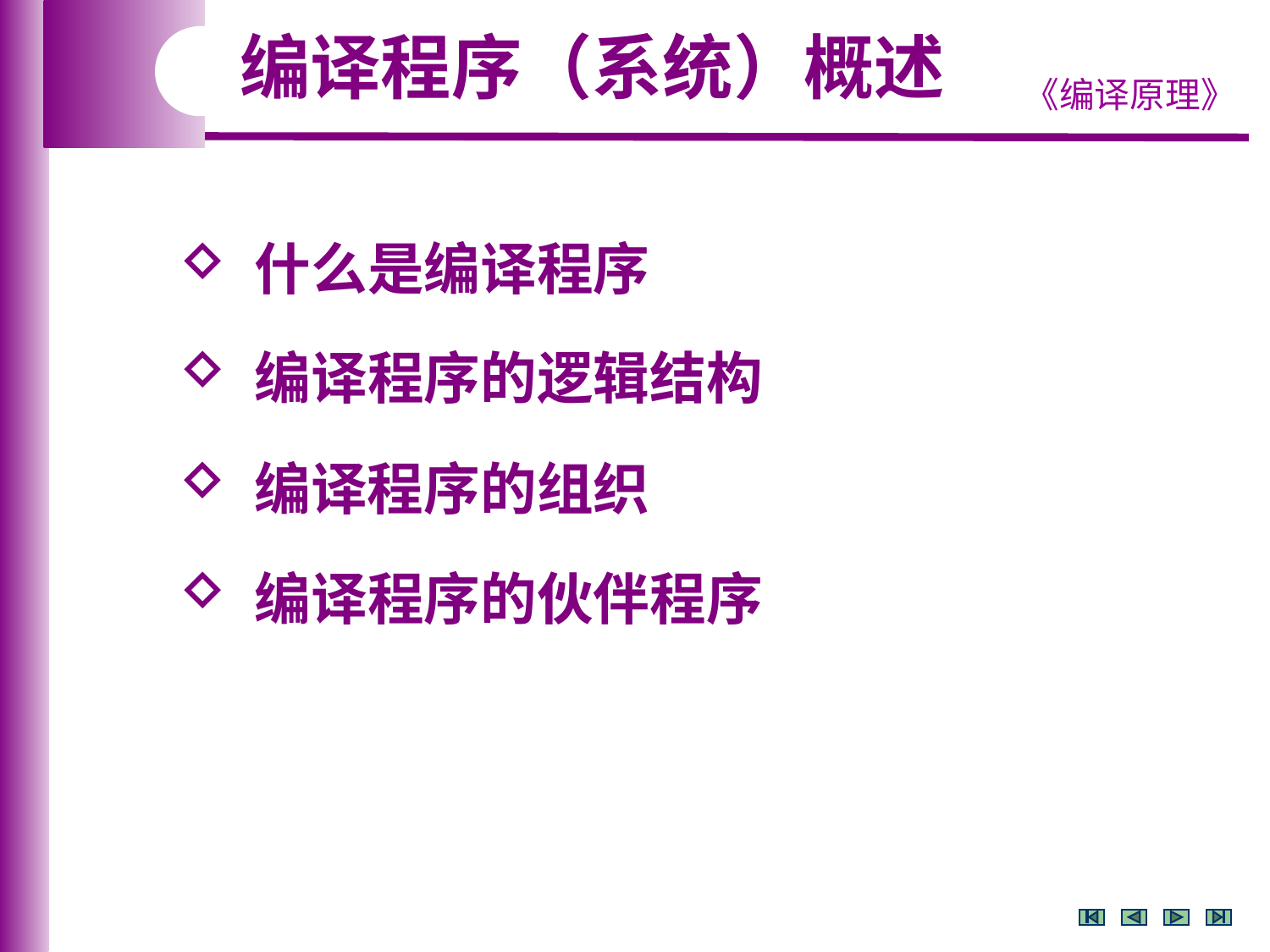

编译程序（系统）概述
 什么是编译程序
 编译程序的逻辑结构
 编译程序的组织
 编译程序的伙伴程序